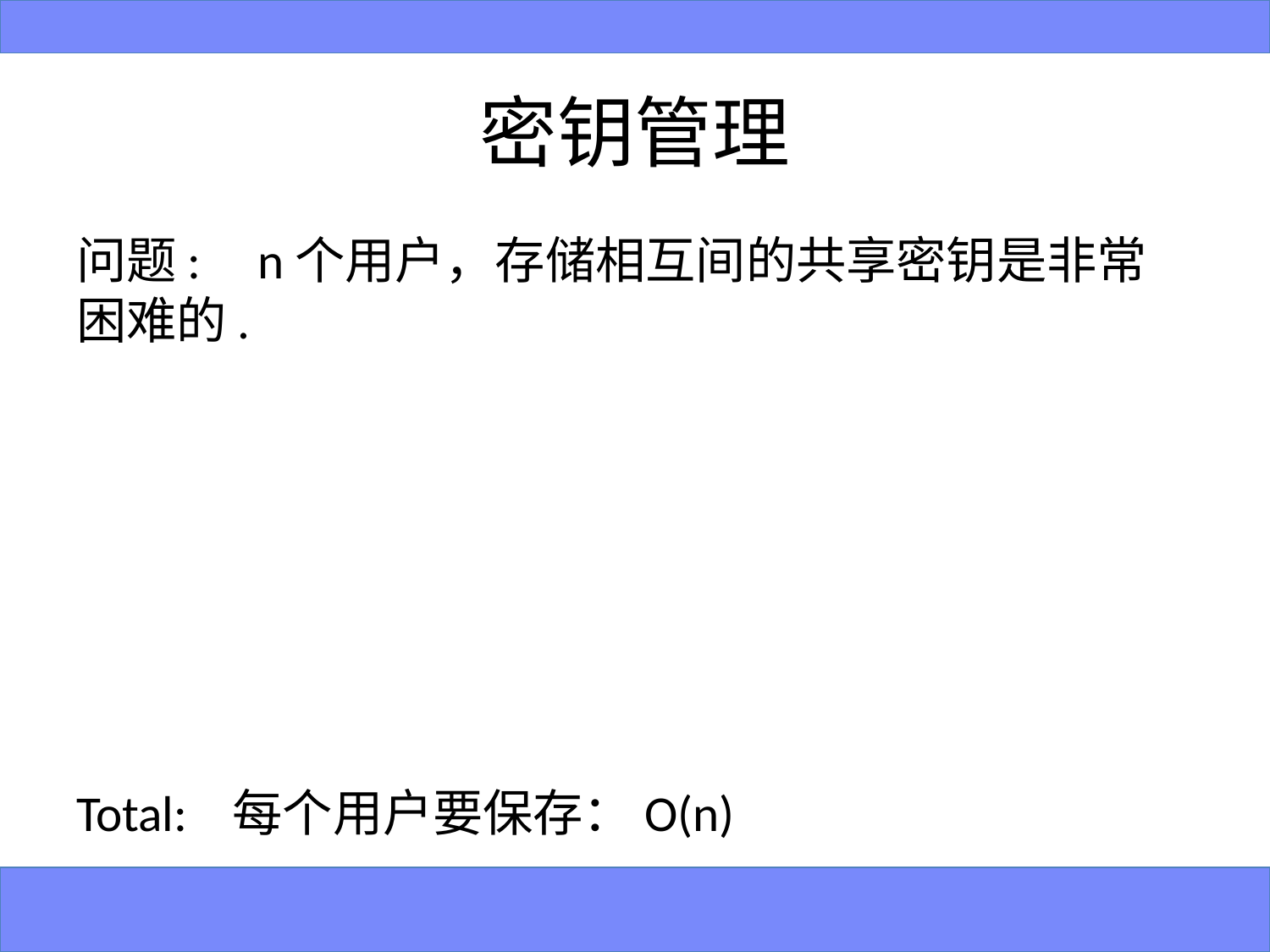

# 密钥管理
问题:     n个用户，存储相互间的共享密钥是非常困难的.

Total:   每个用户要保存：O(n)